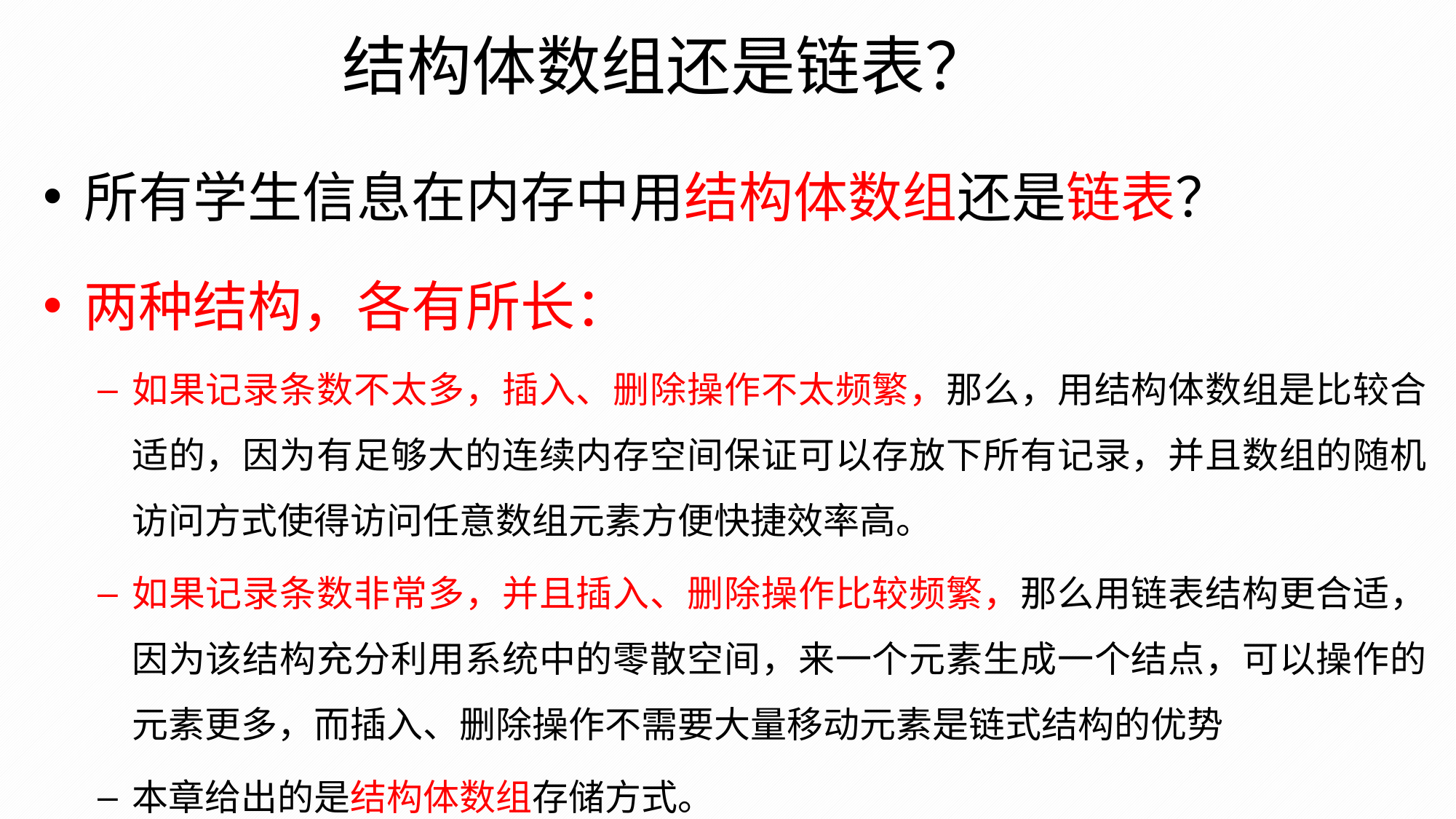

结构体数组还是链表？
所有学生信息在内存中用结构体数组还是链表？
两种结构，各有所长：
如果记录条数不太多，插入、删除操作不太频繁，那么，用结构体数组是比较合适的，因为有足够大的连续内存空间保证可以存放下所有记录，并且数组的随机访问方式使得访问任意数组元素方便快捷效率高。
如果记录条数非常多，并且插入、删除操作比较频繁，那么用链表结构更合适，因为该结构充分利用系统中的零散空间，来一个元素生成一个结点，可以操作的元素更多，而插入、删除操作不需要大量移动元素是链式结构的优势
本章给出的是结构体数组存储方式。